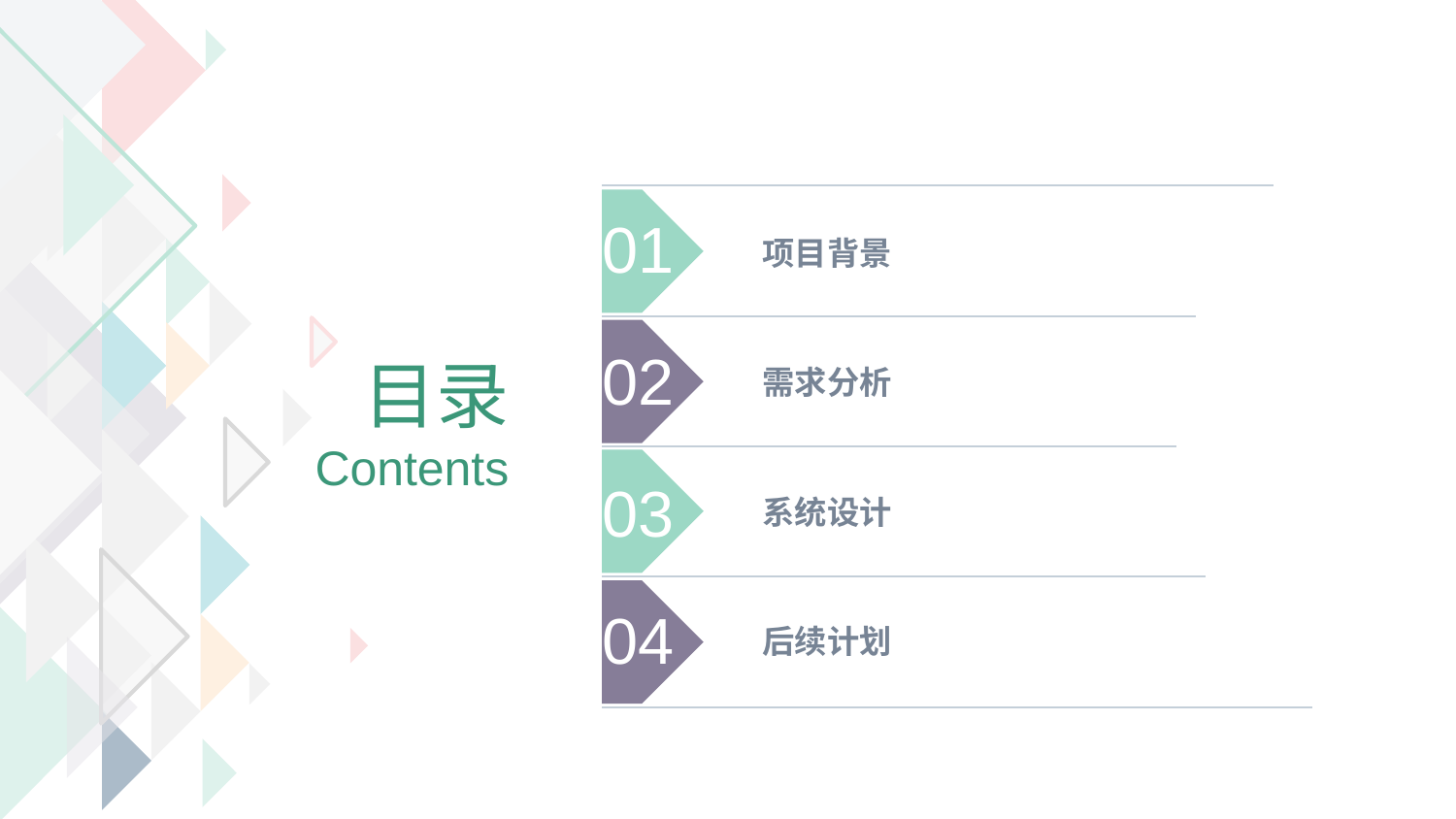

01
   项目背景

02
目录
Contents
   需求分析

03
   系统设计

04
   后续计划